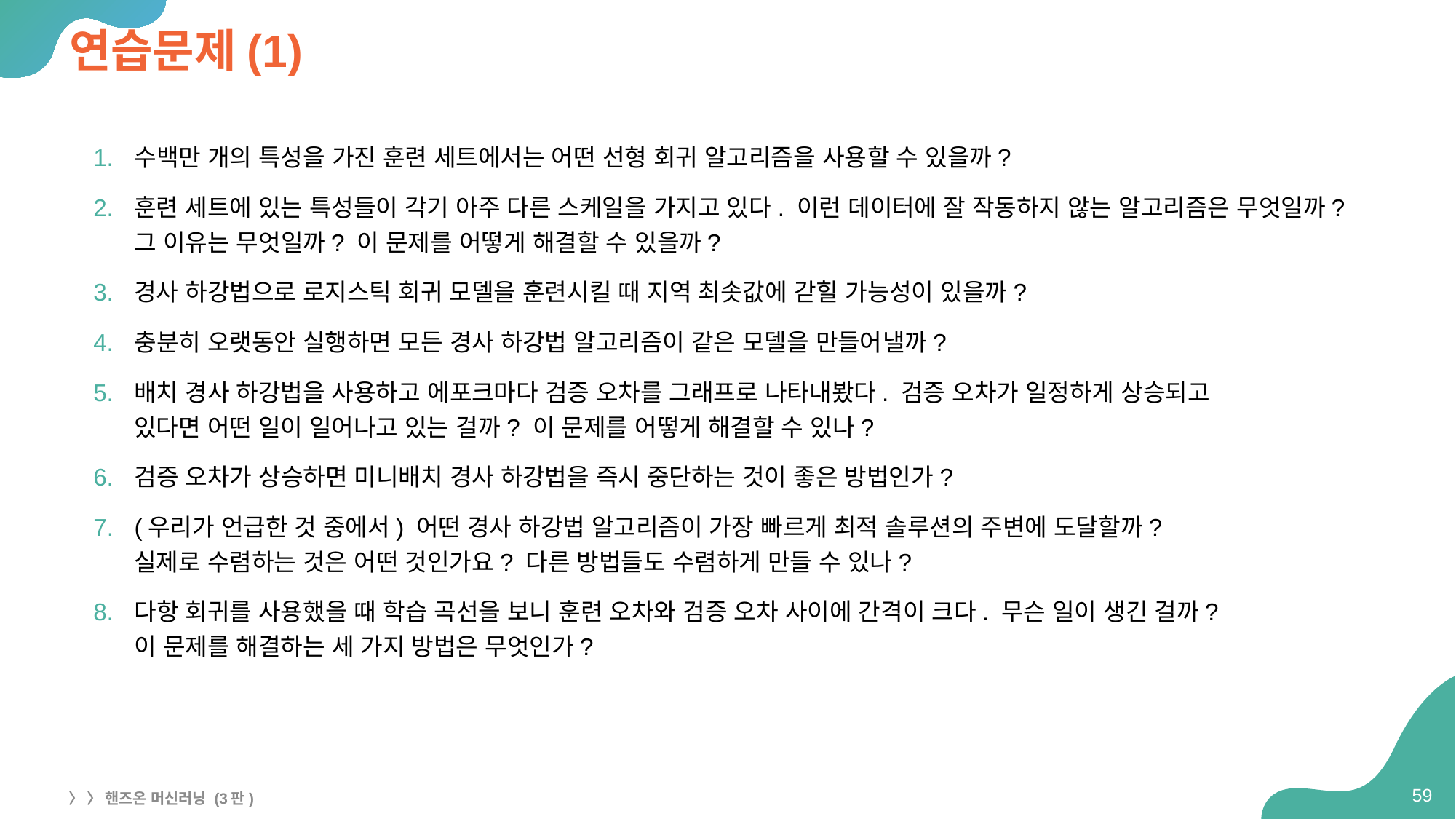

# 연습문제(1)
수백만 개의 특성을 가진 훈련 세트에서는 어떤 선형 회귀 알고리즘을 사용할 수 있을까?
훈련 세트에 있는 특성들이 각기 아주 다른 스케일을 가지고 있다. 이런 데이터에 잘 작동하지 않는 알고리즘은 무엇일까? 그 이유는 무엇일까? 이 문제를 어떻게 해결할 수 있을까?
경사 하강법으로 로지스틱 회귀 모델을 훈련시킬 때 지역 최솟값에 갇힐 가능성이 있을까?
충분히 오랫동안 실행하면 모든 경사 하강법 알고리즘이 같은 모델을 만들어낼까?
배치 경사 하강법을 사용하고 에포크마다 검증 오차를 그래프로 나타내봤다. 검증 오차가 일정하게 상승되고
있다면 어떤 일이 일어나고 있는 걸까? 이 문제를 어떻게 해결할 수 있나?
검증 오차가 상승하면 미니배치 경사 하강법을 즉시 중단하는 것이 좋은 방법인가?
(우리가 언급한 것 중에서) 어떤 경사 하강법 알고리즘이 가장 빠르게 최적 솔루션의 주변에 도달할까?
실제로 수렴하는 것은 어떤 것인가요? 다른 방법들도 수렴하게 만들 수 있나?
다항 회귀를 사용했을 때 학습 곡선을 보니 훈련 오차와 검증 오차 사이에 간격이 크다. 무슨 일이 생긴 걸까?
이 문제를 해결하는 세 가지 방법은 무엇인가?
59
〉 〉 핸즈온 머신러닝 (3판)